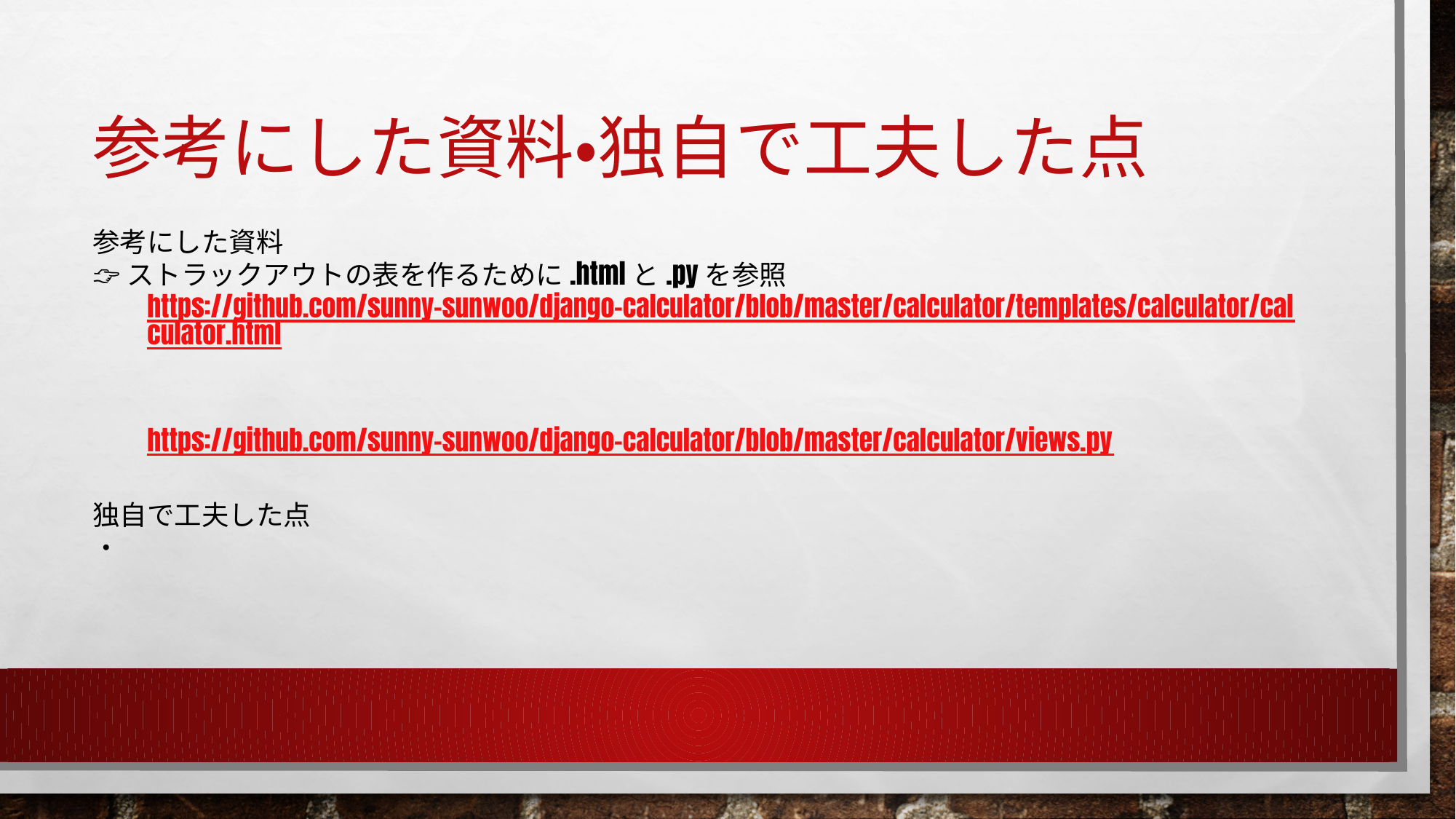

# 参考にした資料・独自で工夫した点
参考にした資料
👉ストラックアウトの表を作るために.htmlと.pyを参照
https://github.com/sunny-sunwoo/django-calculator/blob/master/calculator/templates/calculator/calculator.html

https://github.com/sunny-sunwoo/django-calculator/blob/master/calculator/views.py

独自で工夫した点
・